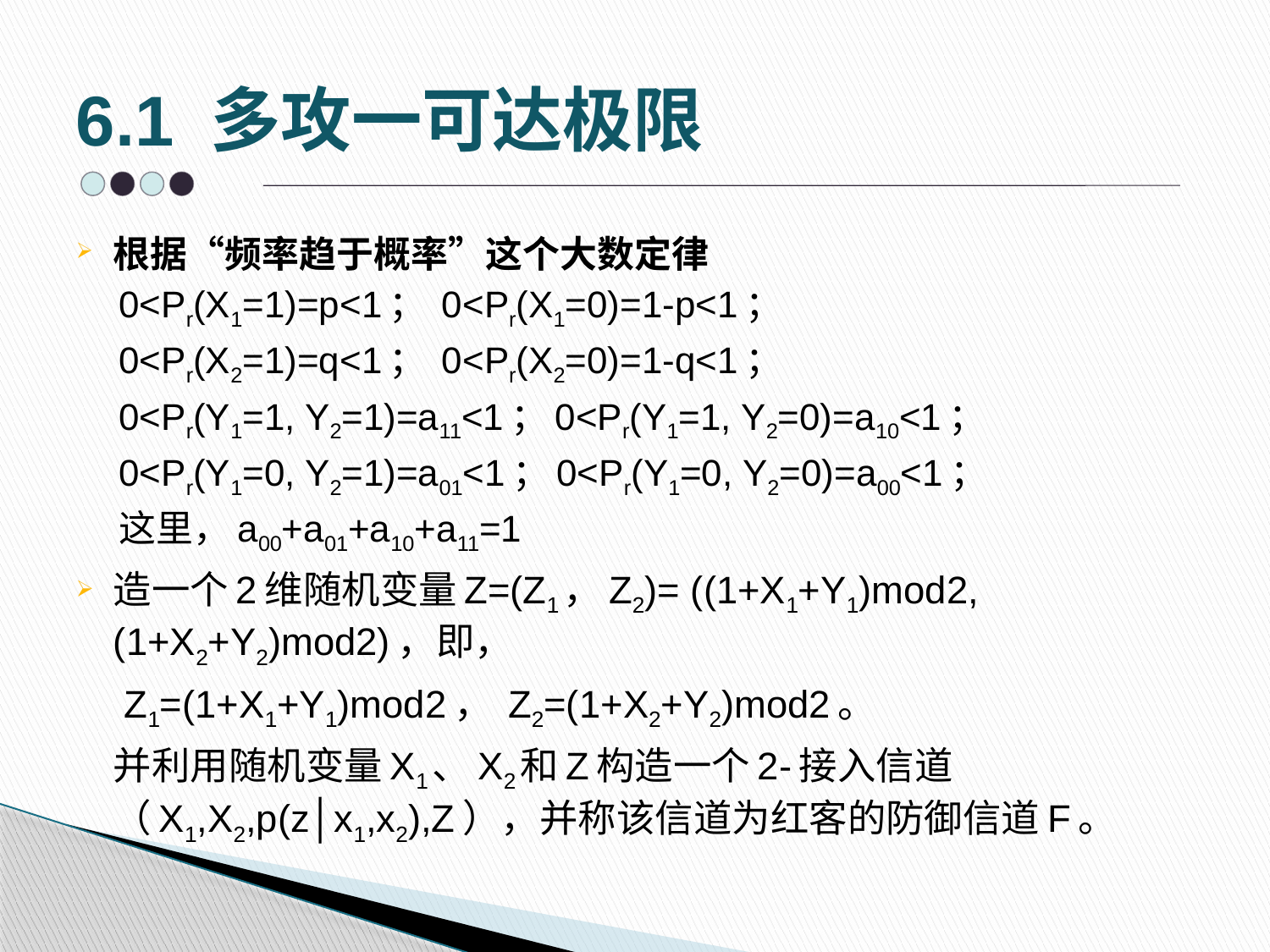

# 6.1 多攻一可达极限

根据“频率趋于概率”这个大数定律
	0<Pr(X1=1)=p<1； 0<Pr(X1=0)=1-p<1；
	0<Pr(X2=1)=q<1； 0<Pr(X2=0)=1-q<1；
	0<Pr(Y1=1, Y2=1)=a11<1；0<Pr(Y1=1, Y2=0)=a10<1；
	0<Pr(Y1=0, Y2=1)=a01<1；0<Pr(Y1=0, Y2=0)=a00<1；
	这里，a00+a01+a10+a11=1
造一个2维随机变量Z=(Z1，Z2)= ((1+X1+Y1)mod2, (1+X2+Y2)mod2)，即，
	 Z1=(1+X1+Y1)mod2， Z2=(1+X2+Y2)mod2。
	并利用随机变量X1、X2和Z构造一个2-接入信道（X1,X2,p(z│x1,x2),Z），并称该信道为红客的防御信道F。